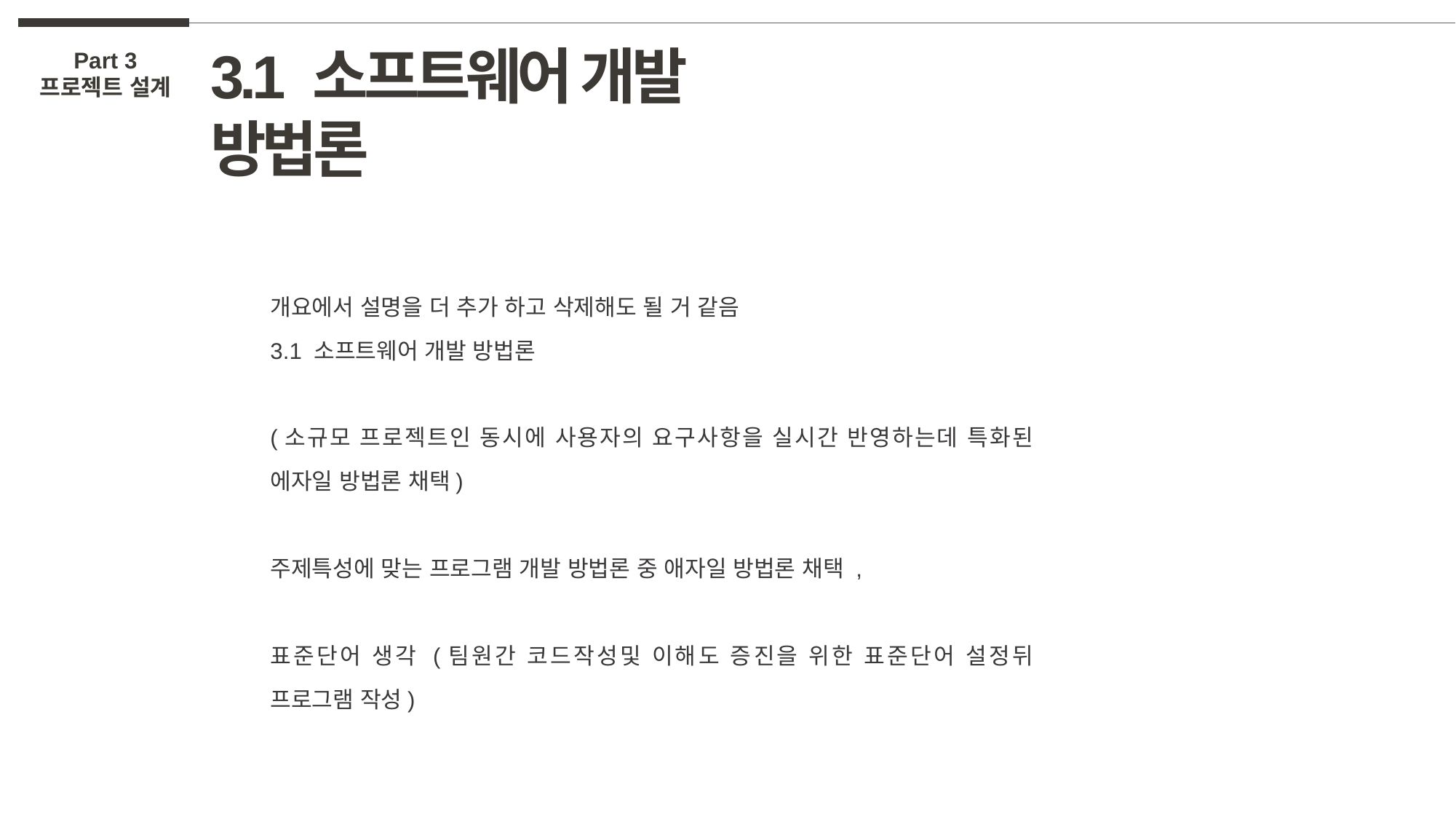

3.1 소프트웨어 개발 방법론
Part 3
프로젝트 설계
개요에서 설명을 더 추가 하고 삭제해도 될 거 같음
3.1 소프트웨어 개발 방법론

(소규모 프로젝트인 동시에 사용자의 요구사항을 실시간 반영하는데 특화된 에자일 방법론 채택)

주제특성에 맞는 프로그램 개발 방법론 중 애자일 방법론 채택 ,

표준단어 생각 (팀원간 코드작성및 이해도 증진을 위한 표준단어 설정뒤 프로그램 작성)